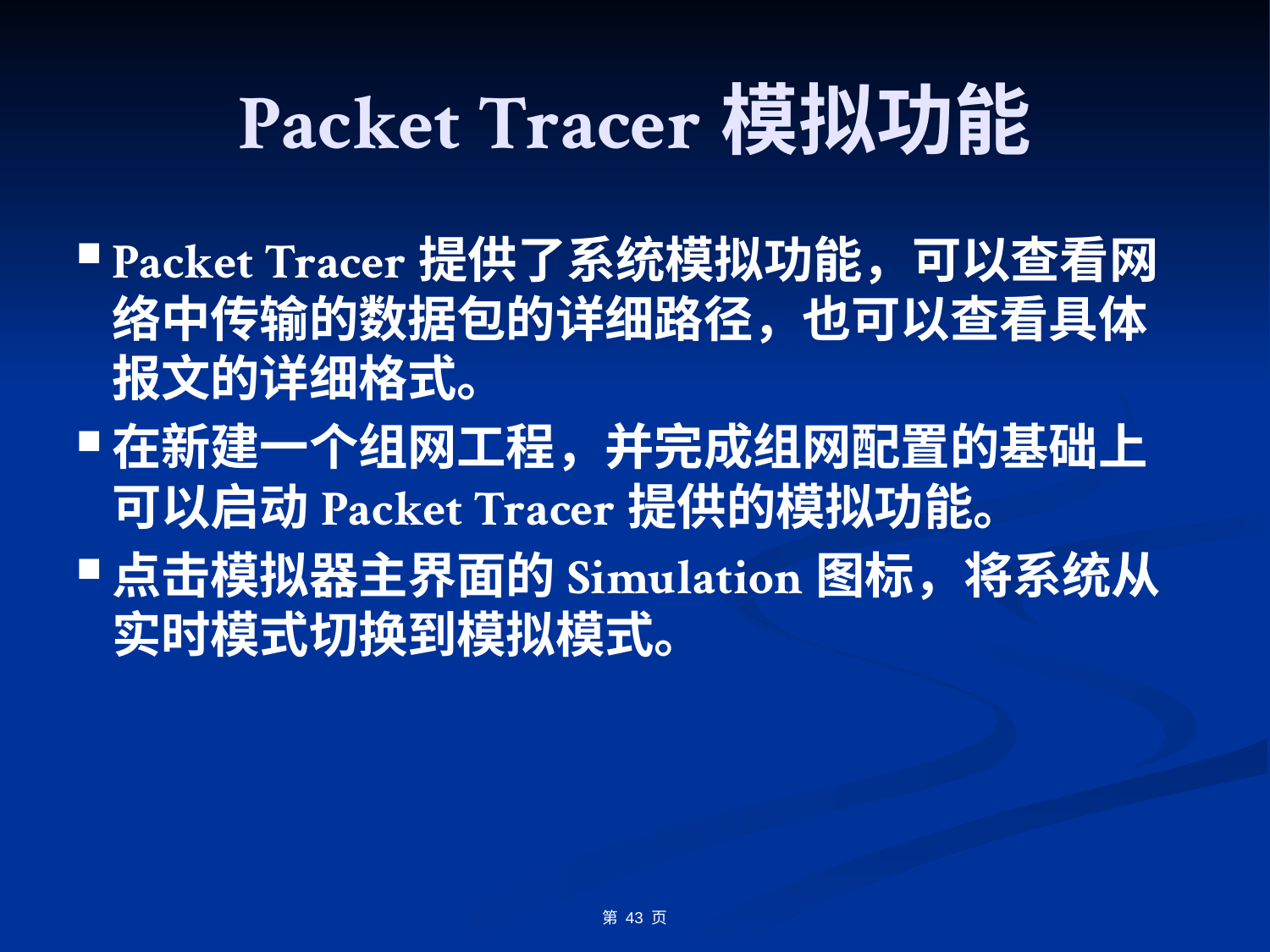

# Packet Tracer模拟功能
Packet Tracer提供了系统模拟功能，可以查看网络中传输的数据包的详细路径，也可以查看具体报文的详细格式。
在新建一个组网工程，并完成组网配置的基础上可以启动Packet Tracer提供的模拟功能。
点击模拟器主界面的Simulation图标，将系统从实时模式切换到模拟模式。
第 43 页